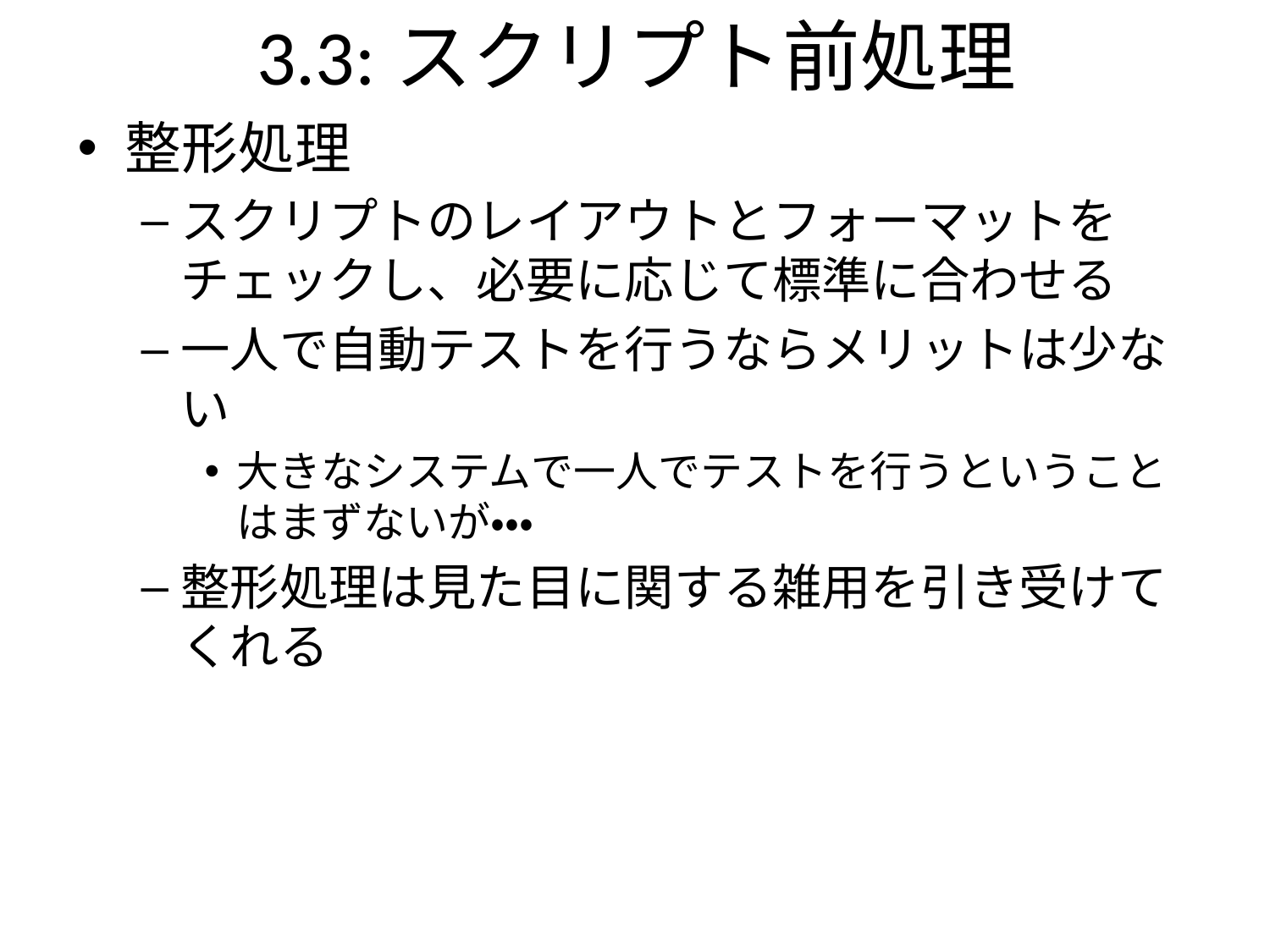

3.3:スクリプト前処理
整形処理
スクリプトのレイアウトとフォーマットをチェックし、必要に応じて標準に合わせる
一人で自動テストを行うならメリットは少ない
大きなシステムで一人でテストを行うということはまずないが・・・
整形処理は見た目に関する雑用を引き受けてくれる